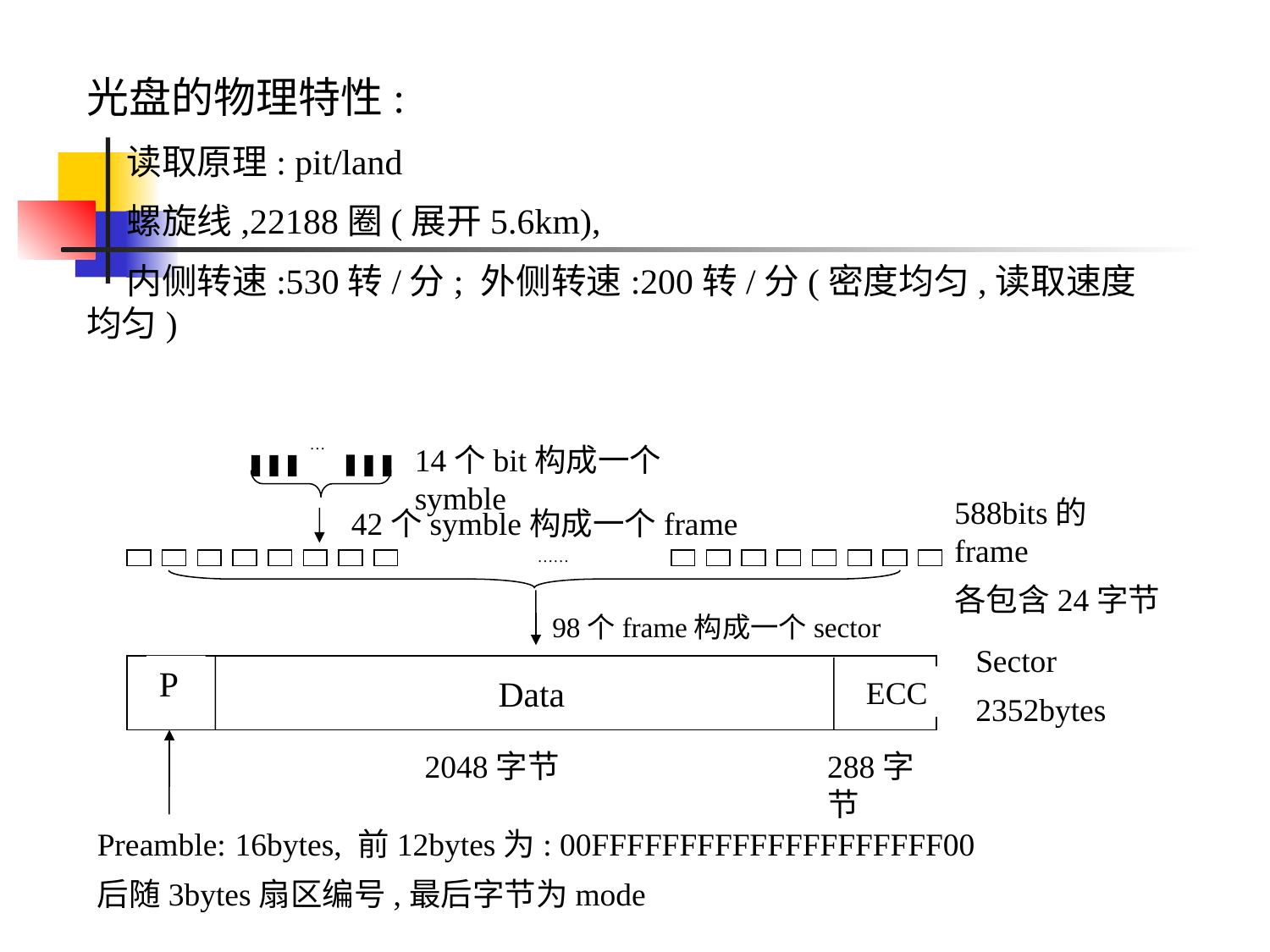

光盘的物理特性:
    读取原理: pit/land
    螺旋线,22188圈(展开5.6km),
    内侧转速:530转/分; 外侧转速:200转/分(密度均匀,读取速度均匀)

…

14个bit构成一个symble

588bits的frame
各包含24字节
42个symble构成一个frame

……

98个frame构成一个sector
Sector
2352bytes
Data
P

ECC

2048字节
288字节
Preamble: 16bytes, 前12bytes为: 00FFFFFFFFFFFFFFFFFFFF00
后随3bytes扇区编号,最后字节为mode